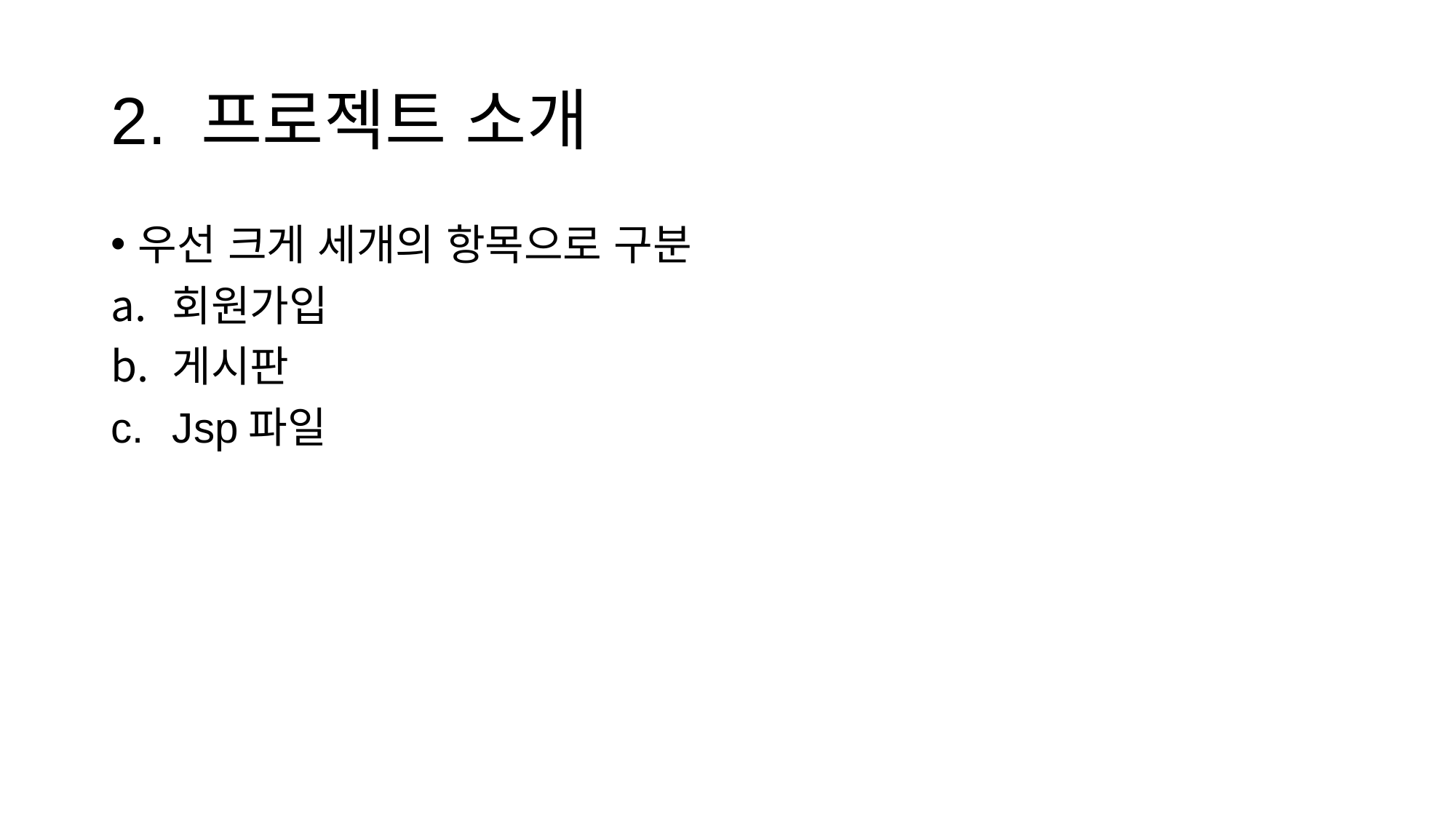

# 2. 프로젝트 소개
우선 크게 세개의 항목으로 구분
회원가입
게시판
Jsp파일